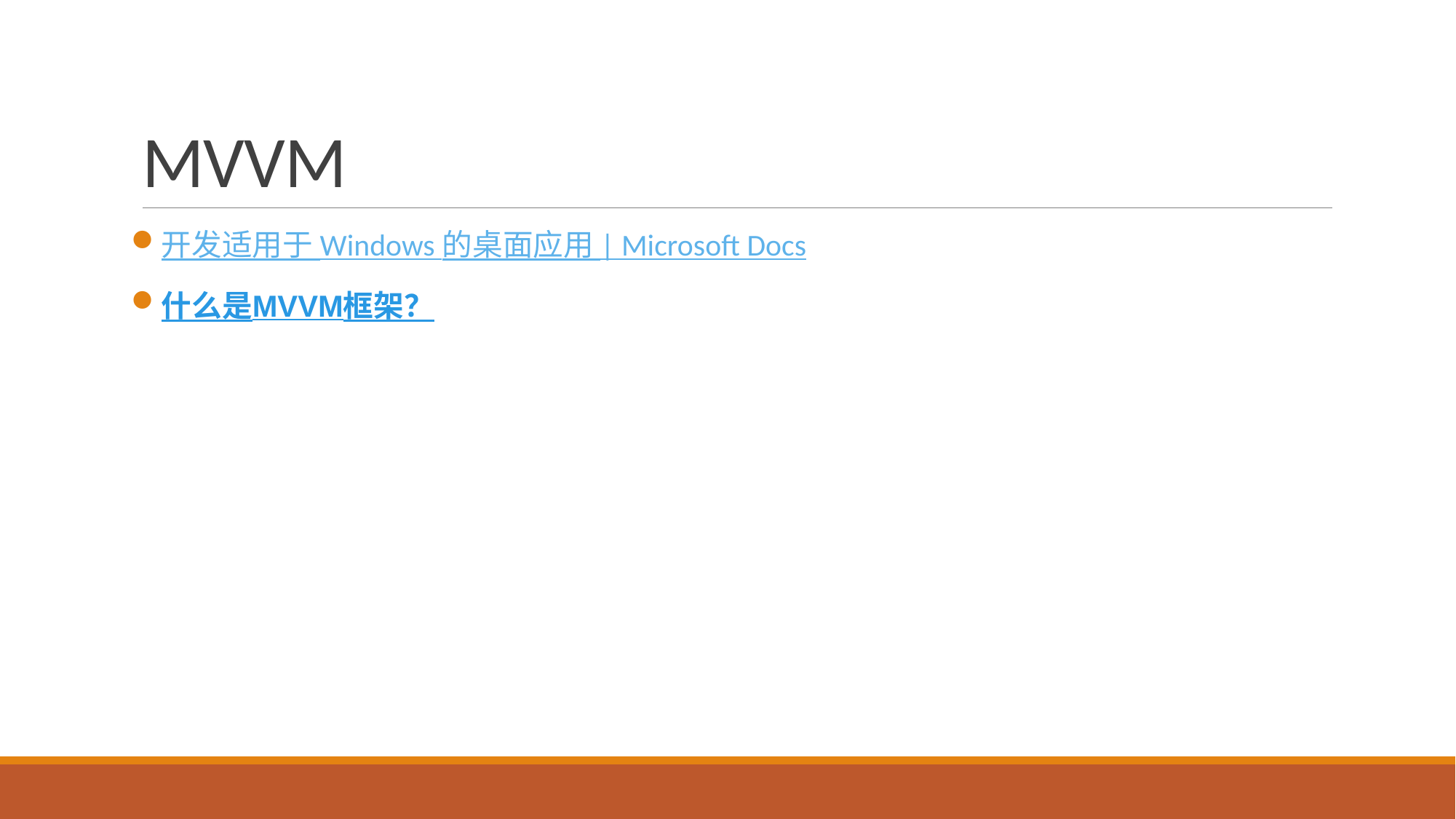

# MVVM
开发适用于 Windows 的桌面应用 | Microsoft Docs
什么是MVVM框架？